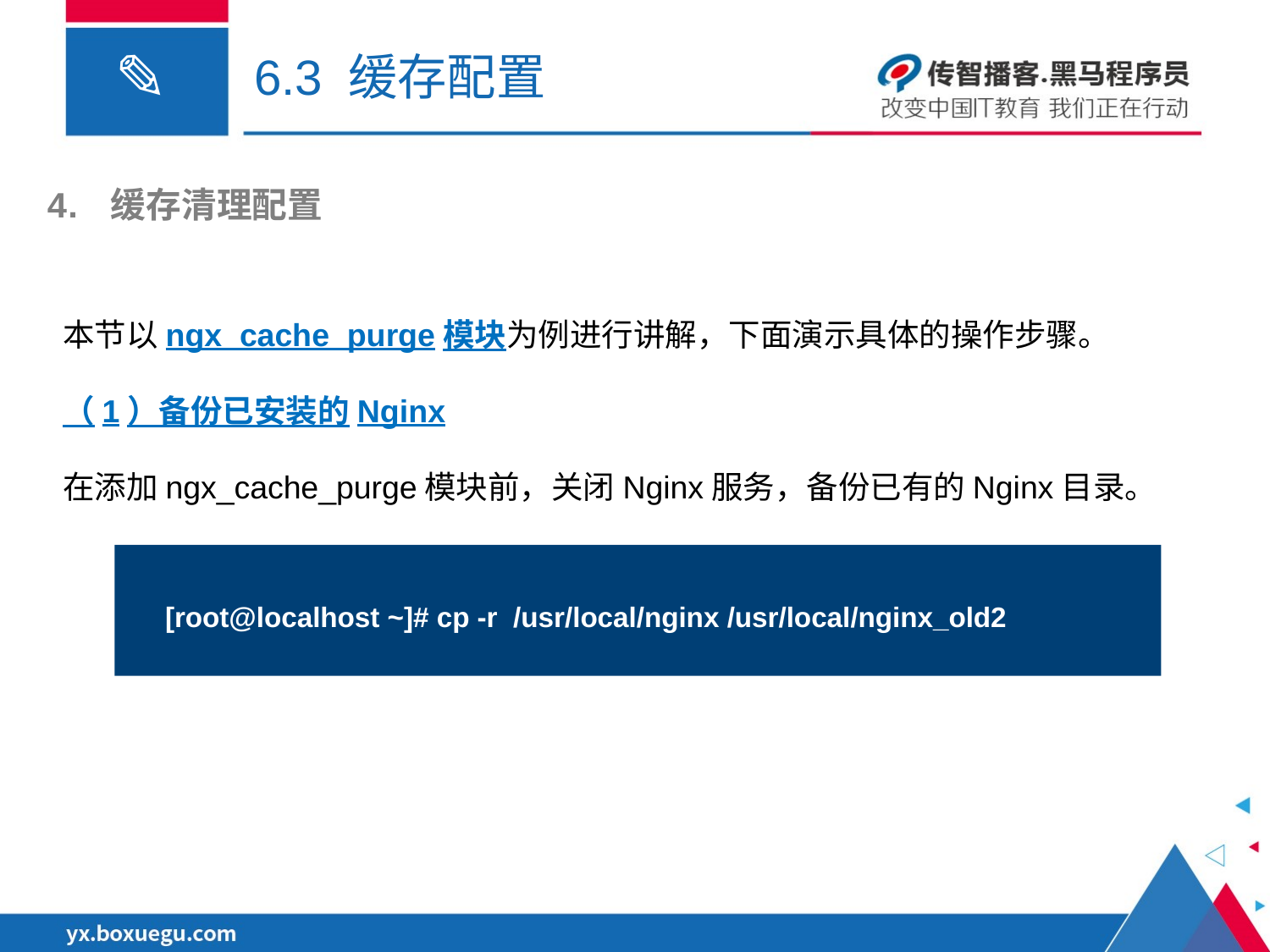

# 6.3 缓存配置
缓存清理配置
本节以ngx_cache_purge模块为例进行讲解，下面演示具体的操作步骤。
（1）备份已安装的Nginx
在添加ngx_cache_purge模块前，关闭Nginx服务，备份已有的Nginx目录。

[root@localhost ~]# cp -r  /usr/local/nginx /usr/local/nginx_old2